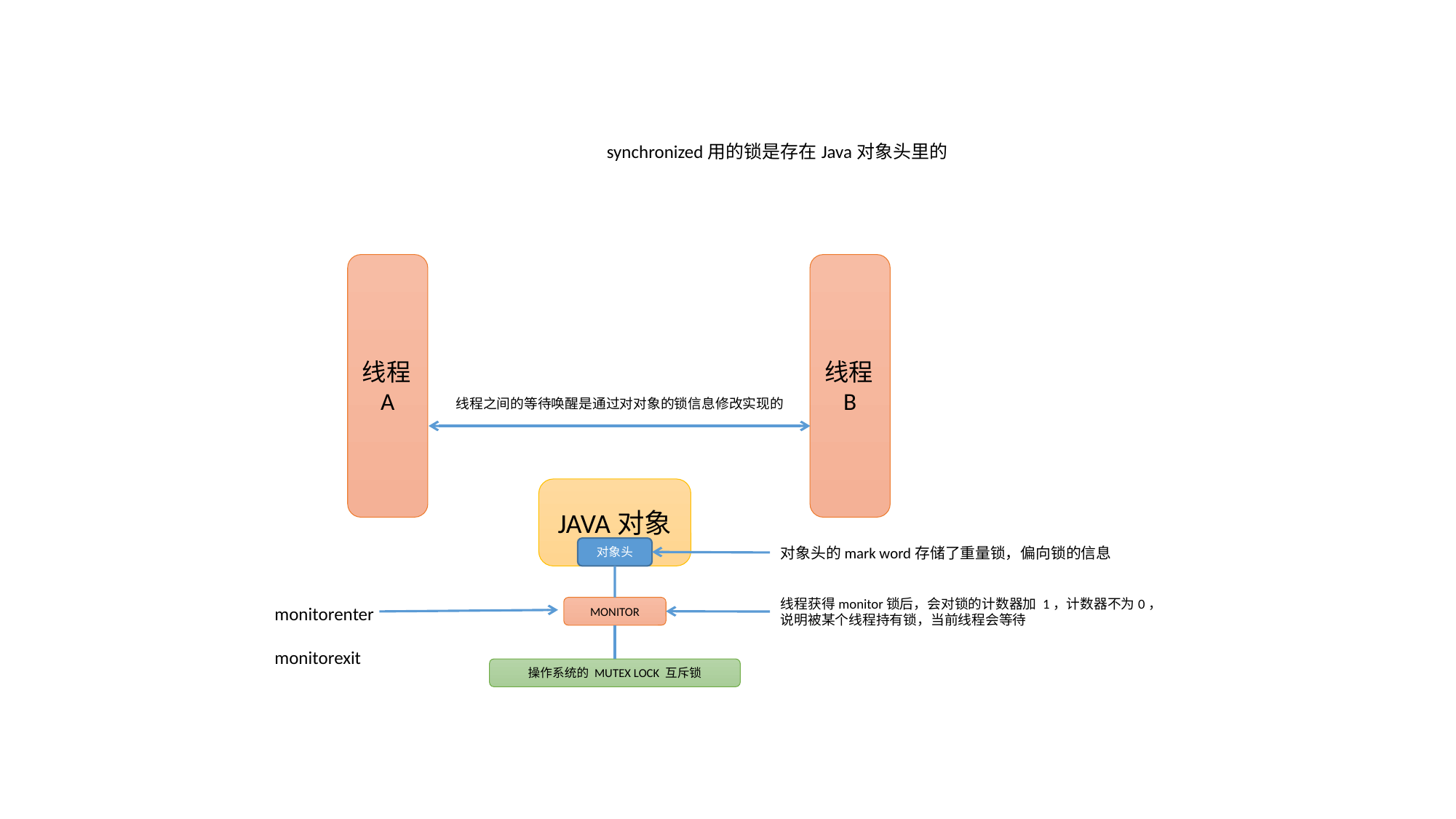

synchronized用的锁是存在Java对象头里的
线程A
线程B
线程之间的等待唤醒是通过对对象的锁信息修改实现的
JAVA对象
对象头
对象头的mark word存储了重量锁，偏向锁的信息
线程获得monitor锁后，会对锁的计数器加 1，计数器不为0，说明被某个线程持有锁，当前线程会等待
monitorenter

monitorexit
MONITOR
操作系统的 MUTEX LOCK 互斥锁